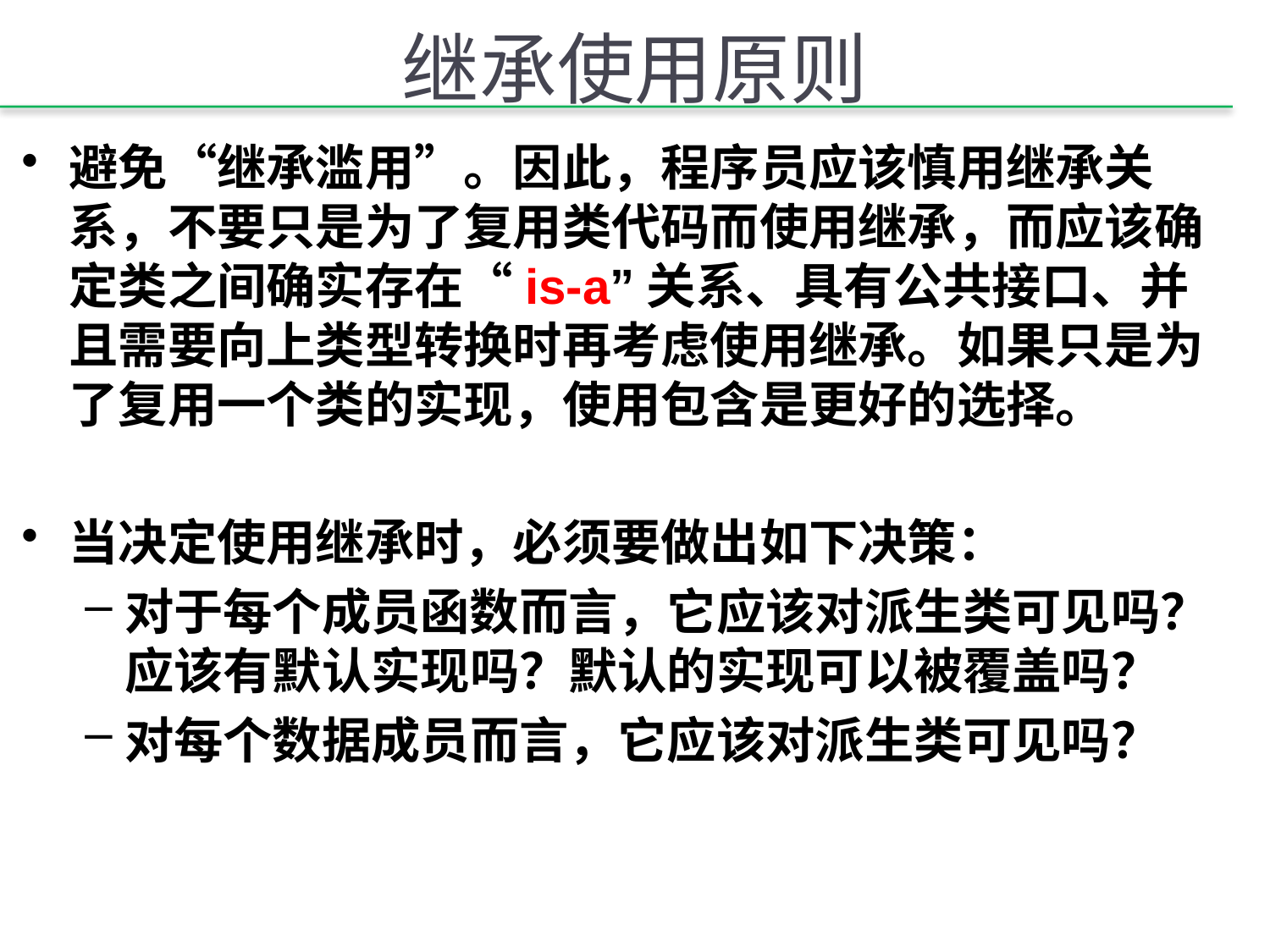

# 继承使用原则
避免“继承滥用”。因此，程序员应该慎用继承关系，不要只是为了复用类代码而使用继承，而应该确定类之间确实存在“is-a”关系、具有公共接口、并且需要向上类型转换时再考虑使用继承。如果只是为了复用一个类的实现，使用包含是更好的选择。

当决定使用继承时，必须要做出如下决策：
对于每个成员函数而言，它应该对派生类可见吗？应该有默认实现吗？默认的实现可以被覆盖吗？
对每个数据成员而言，它应该对派生类可见吗？